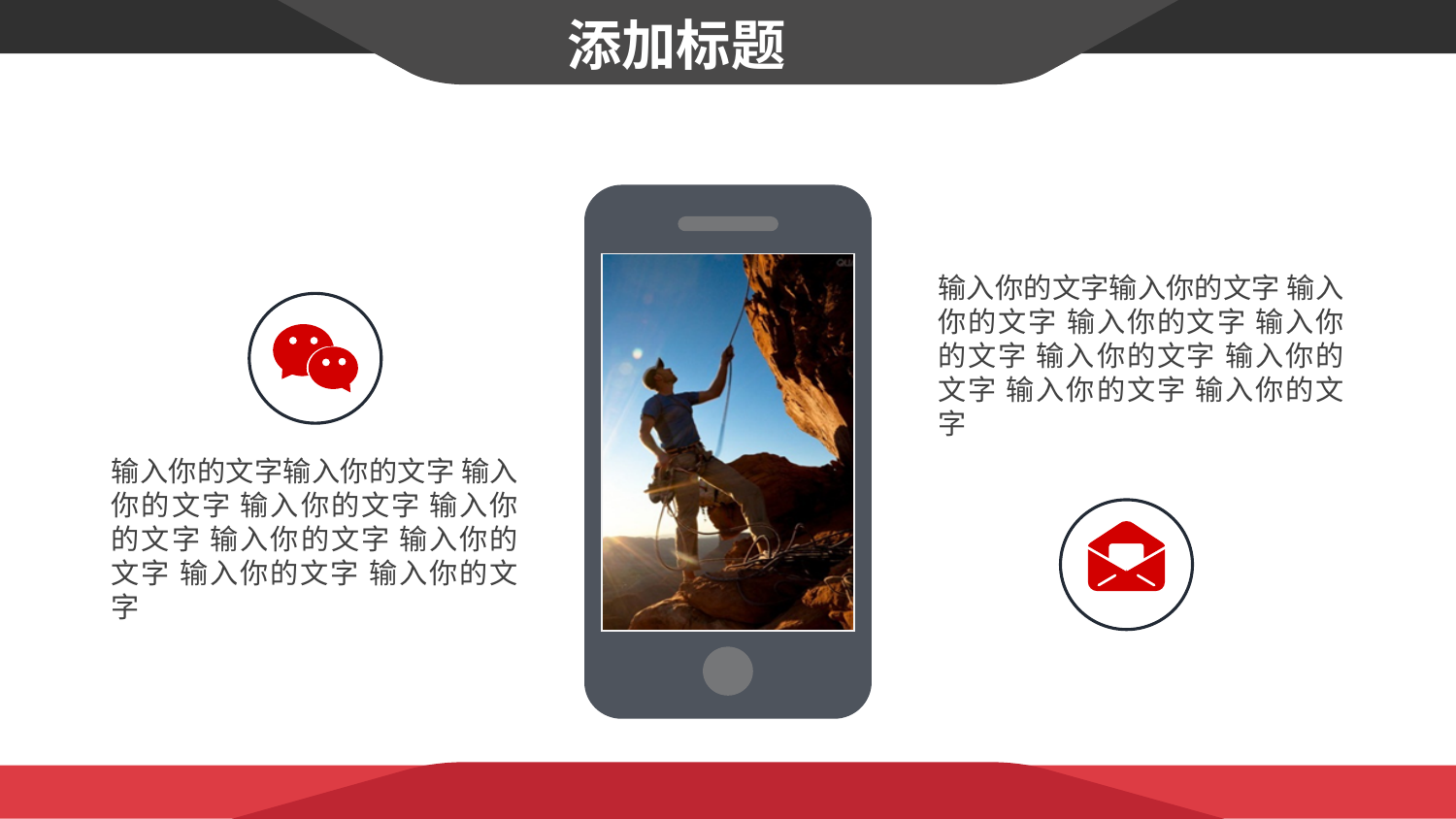

添加标题

输入你的文字输入你的文字 输入你的文字 输入你的文字 输入你的文字 输入你的文字 输入你的文字 输入你的文字 输入你的文字

输入你的文字输入你的文字 输入你的文字 输入你的文字 输入你的文字 输入你的文字 输入你的文字 输入你的文字 输入你的文字